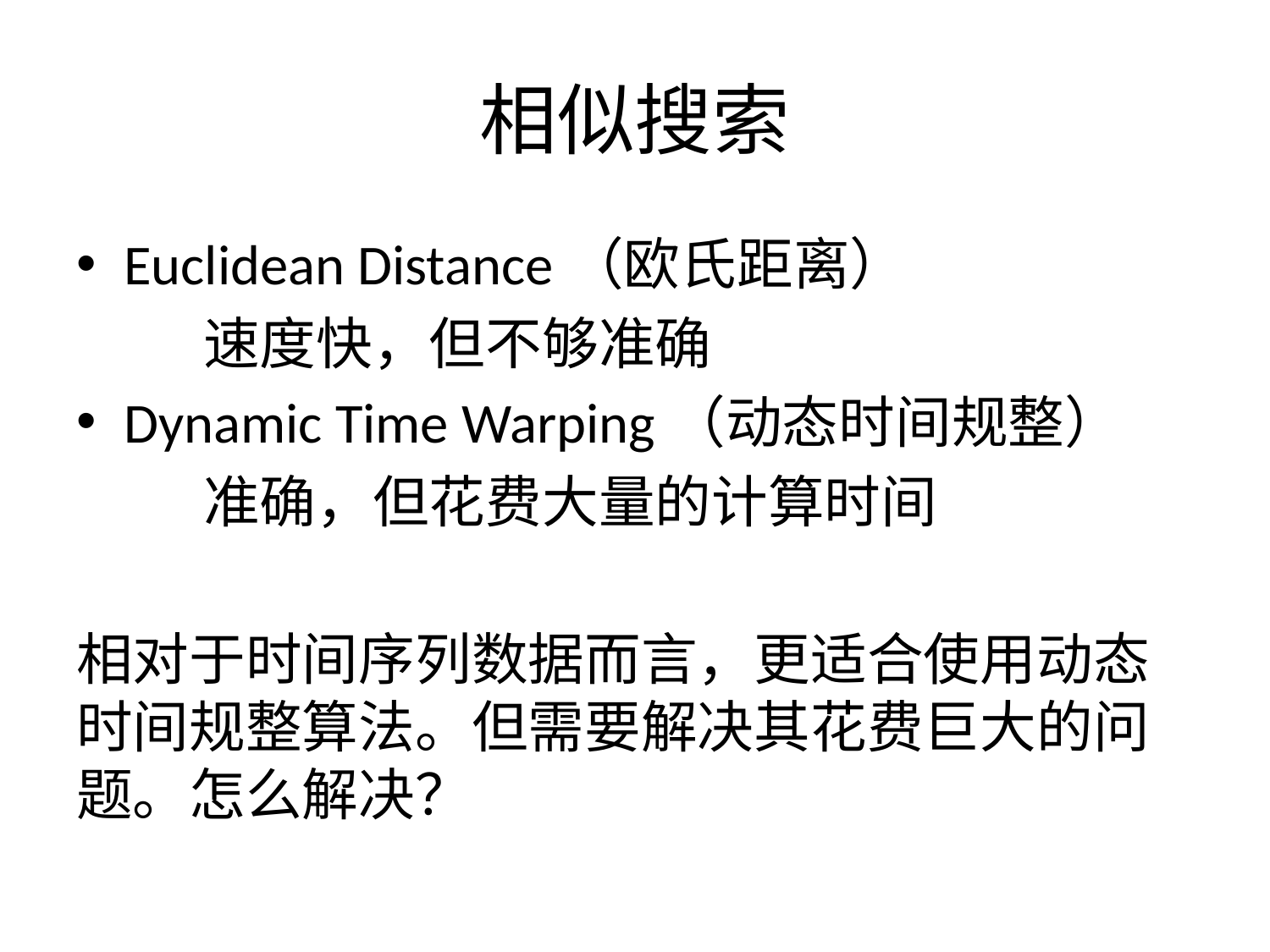

# 相似搜索
Euclidean Distance（欧氏距离）
	速度快，但不够准确
Dynamic Time Warping（动态时间规整）
  	准确，但花费大量的计算时间

相对于时间序列数据而言，更适合使用动态时间规整算法。但需要解决其花费巨大的问题。怎么解决？